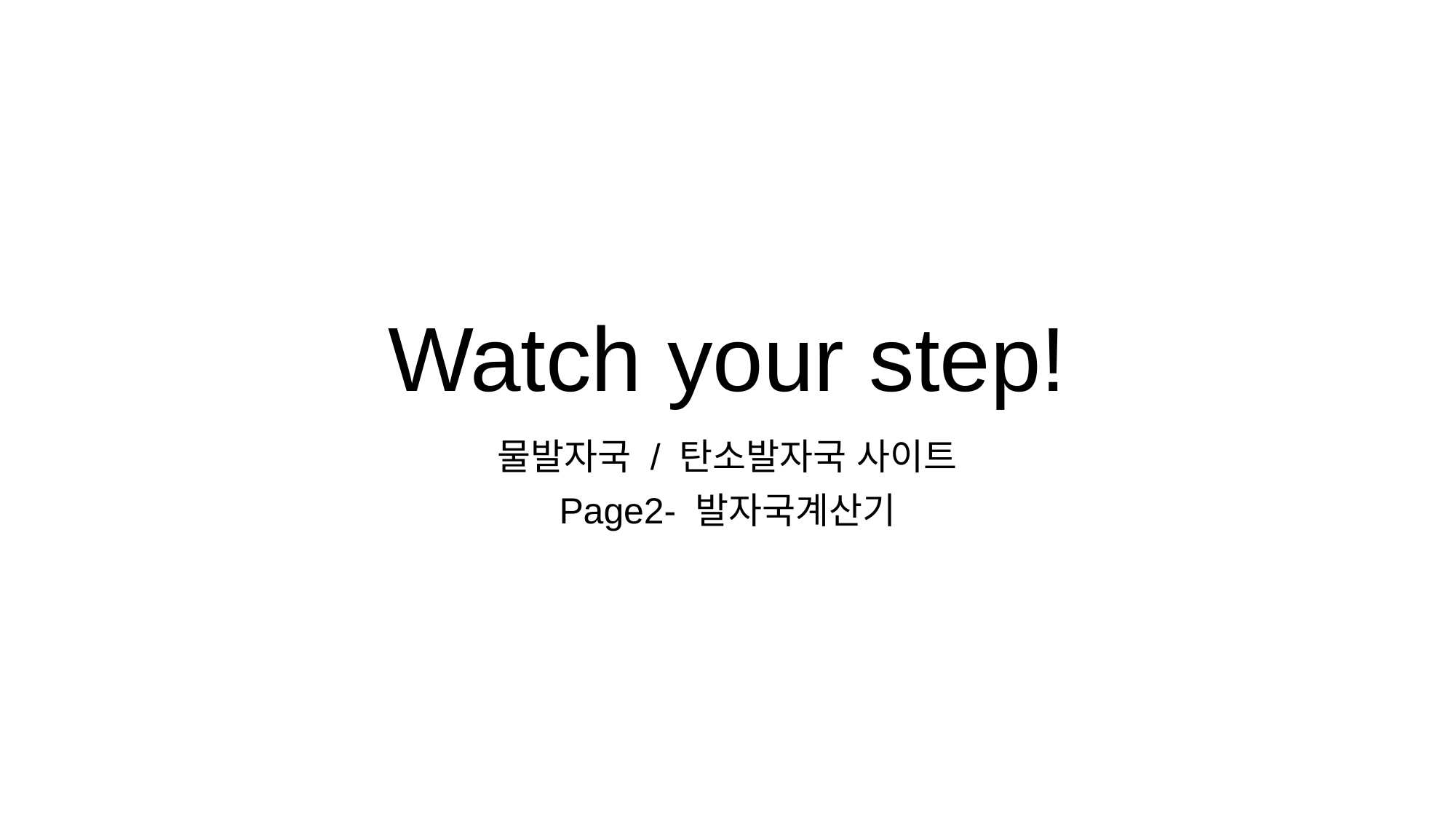

# Watch your step!
물발자국 / 탄소발자국 사이트
Page2- 발자국계산기